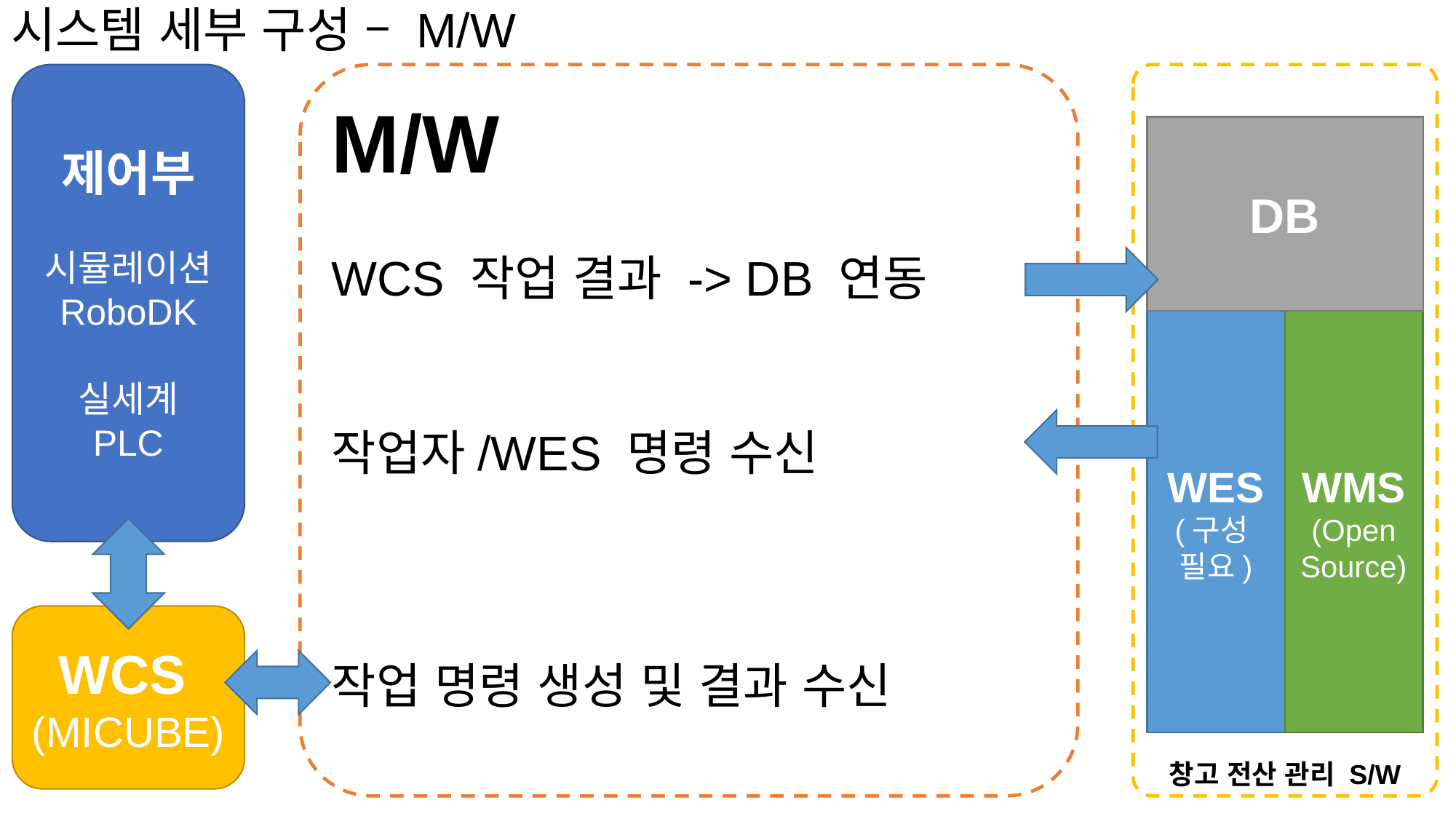

# 시스템 세부 구성 – M/W
제어부

시뮬레이션 RoboDK

실세계
PLC
M/W

WCS 작업 결과 -> DB 연동

작업자/WES 명령 수신

작업 명령 생성 및 결과 수신

창고 전산 관리 S/W
DB
WMS
(Open Source)
WES
(구성
필요)

WCS
(MICUBE)